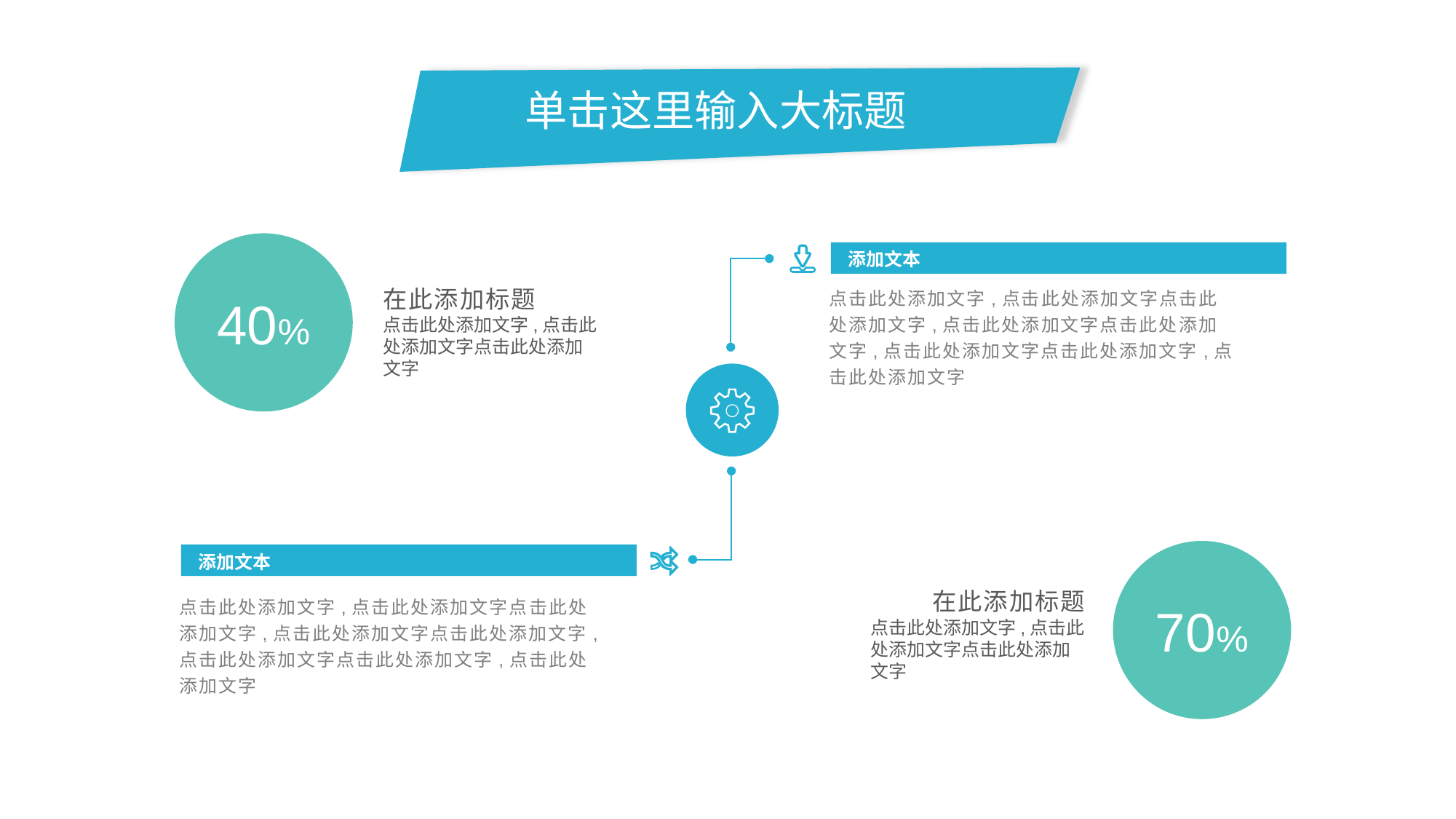

单击这里输入大标题

添加文本

点击此处添加文字,点击此处添加文字点击此处添加文字,点击此处添加文字点击此处添加文字,点击此处添加文字点击此处添加文字,点击此处添加文字
在此添加标题
点击此处添加文字,点击此处添加文字点击此处添加文字
40%

添加文本

在此添加标题
点击此处添加文字,点击此处添加文字点击此处添加文字
点击此处添加文字,点击此处添加文字点击此处添加文字,点击此处添加文字点击此处添加文字,点击此处添加文字点击此处添加文字,点击此处添加文字

70%